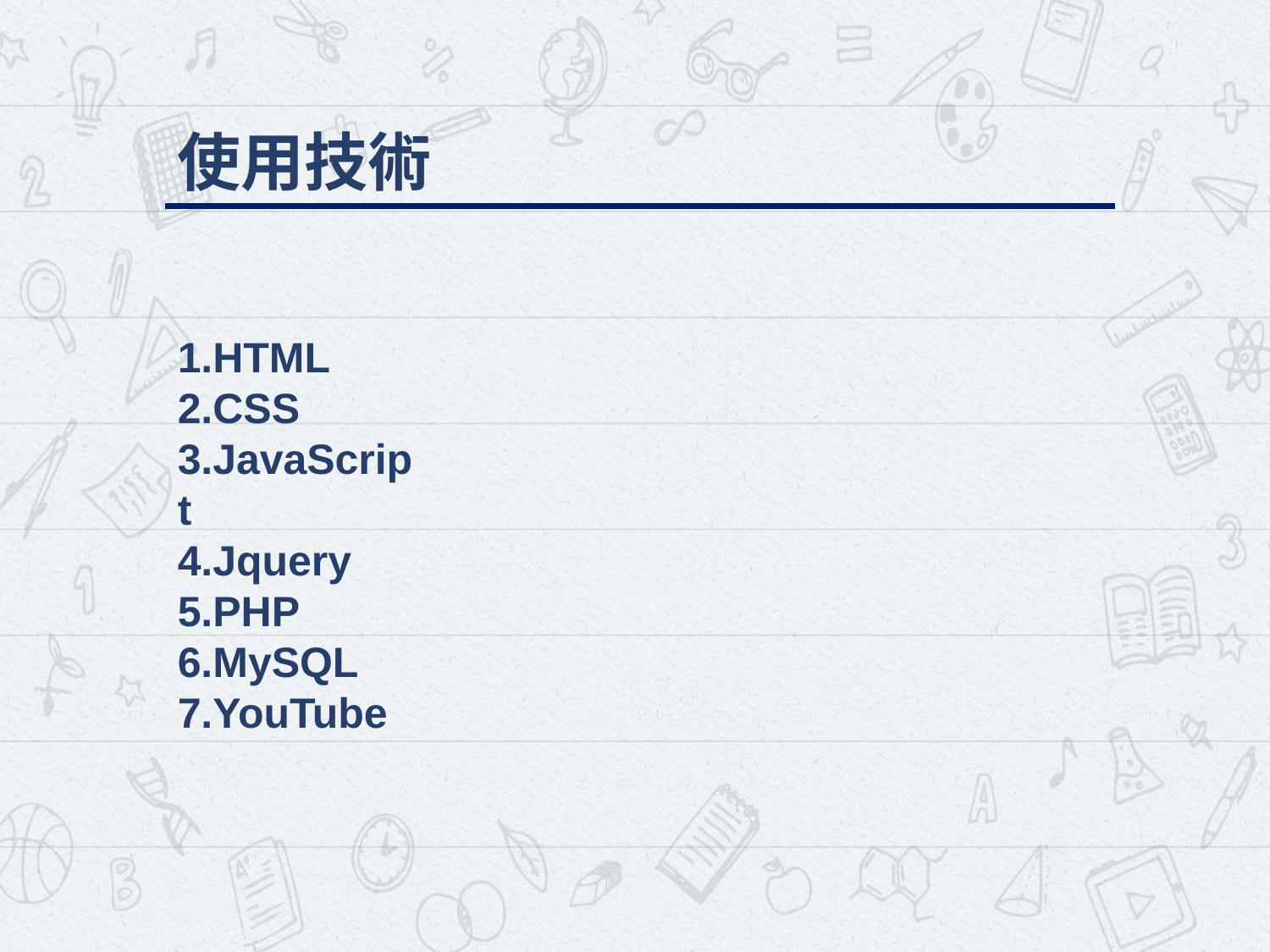

使用技術
1.HTML
2.CSS
3.JavaScript
4.Jquery
5.PHP
6.MySQL
7.YouTube